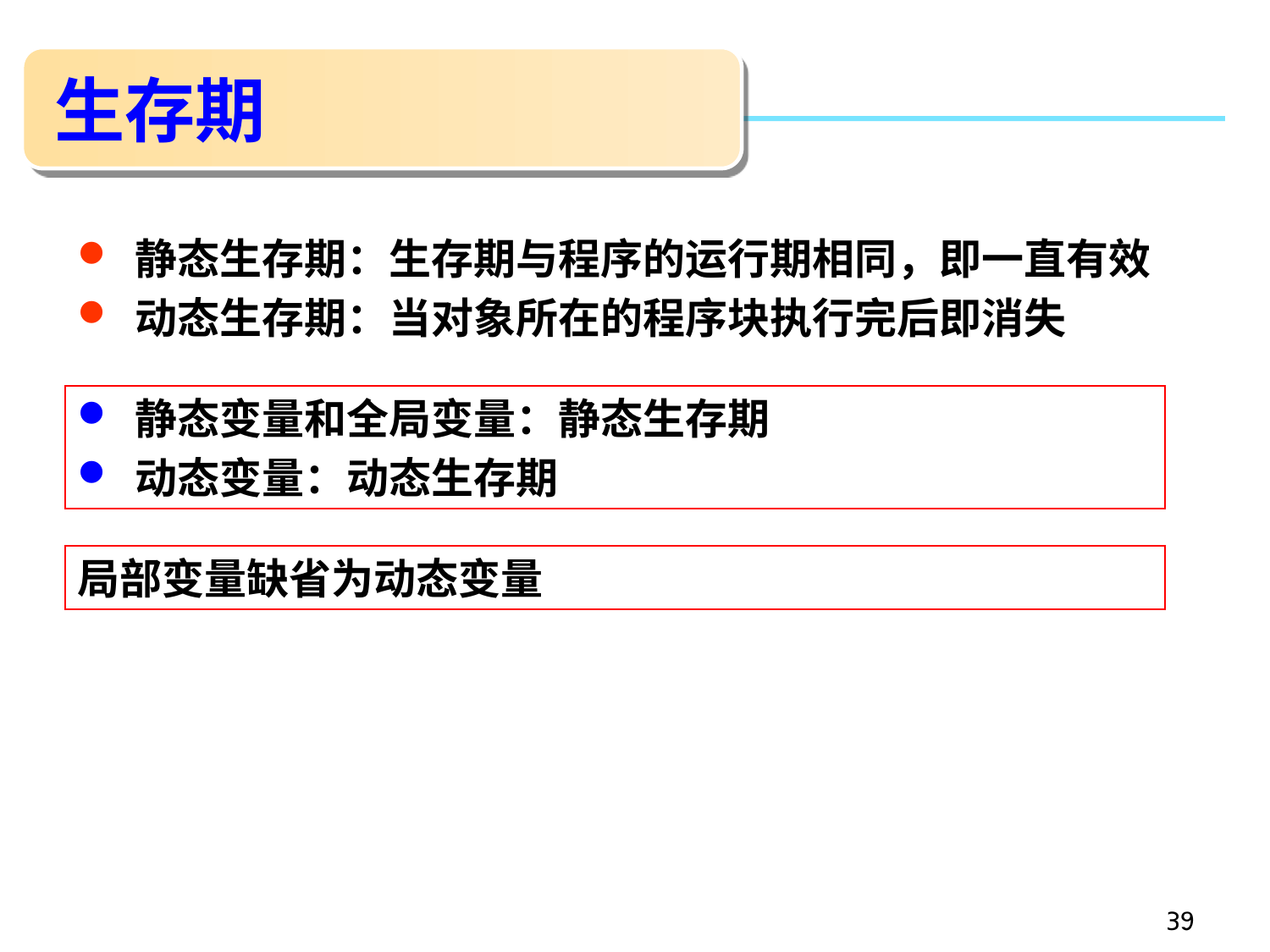

# 生存期
 静态生存期：生存期与程序的运行期相同，即一直有效
 动态生存期：当对象所在的程序块执行完后即消失
 静态变量和全局变量：静态生存期
 动态变量：动态生存期
局部变量缺省为动态变量
39